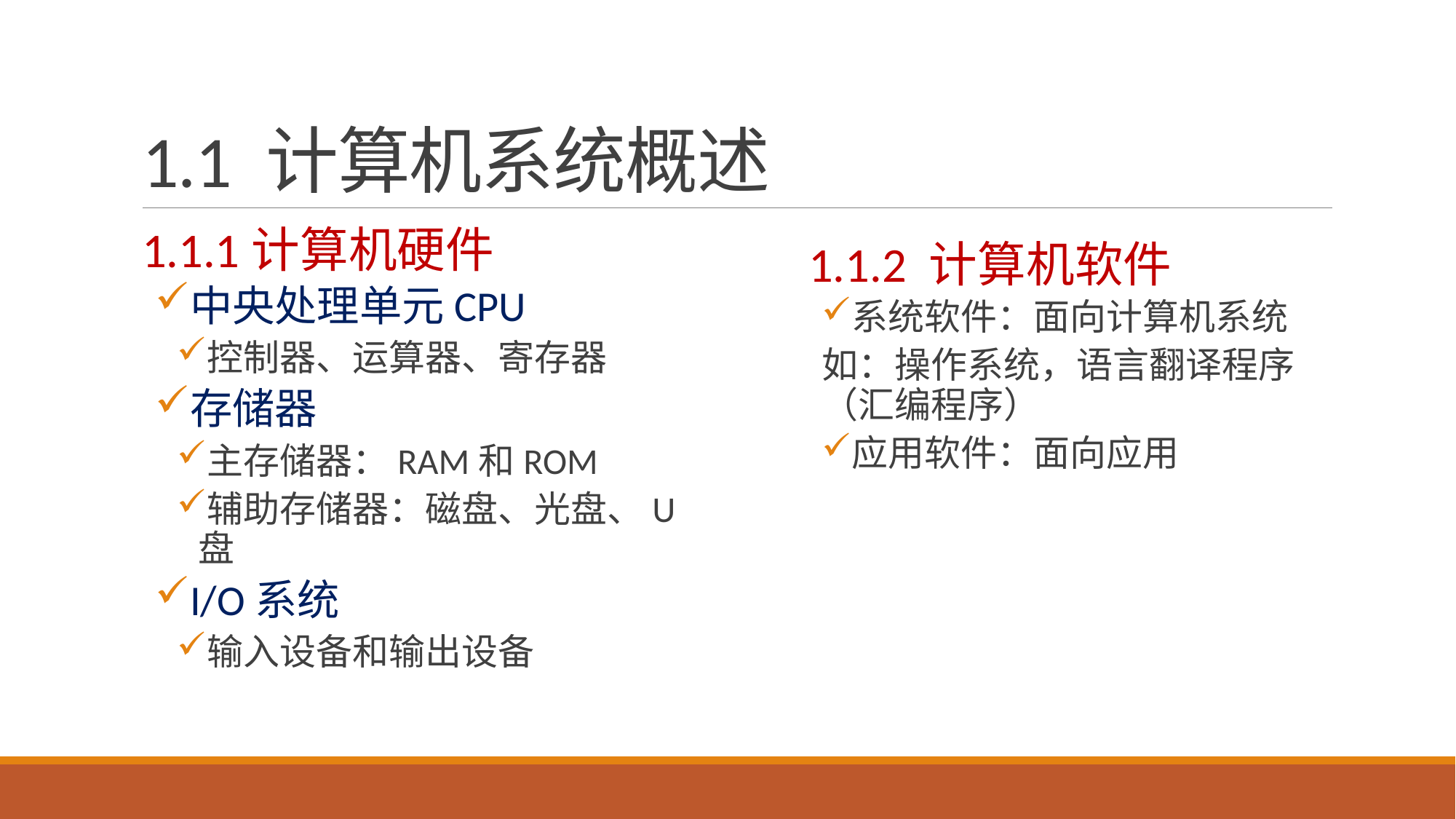

# 1.1 计算机系统概述
1.1.1计算机硬件
中央处理单元CPU
控制器、运算器、寄存器
存储器
主存储器：RAM和ROM
辅助存储器：磁盘、光盘、U盘
I/O系统
输入设备和输出设备

1.1.2 计算机软件
系统软件：面向计算机系统
如：操作系统，语言翻译程序（汇编程序）
应用软件：面向应用